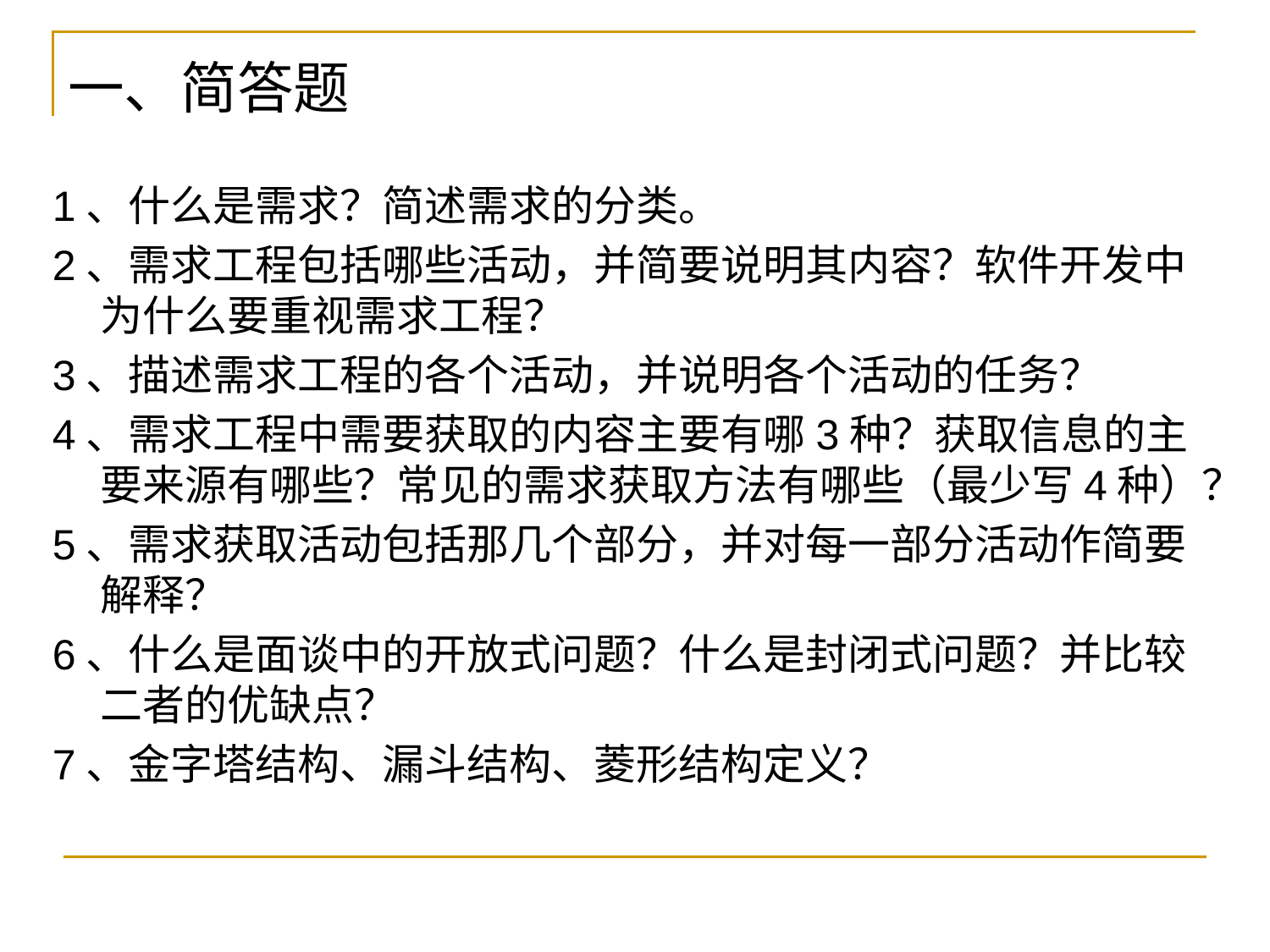

# 一、简答题
1、什么是需求？简述需求的分类。
2、需求工程包括哪些活动，并简要说明其内容？软件开发中为什么要重视需求工程？
3、描述需求工程的各个活动，并说明各个活动的任务？
4、需求工程中需要获取的内容主要有哪3种？获取信息的主要来源有哪些？常见的需求获取方法有哪些（最少写4种）？
5、需求获取活动包括那几个部分，并对每一部分活动作简要解释？
6、什么是面谈中的开放式问题？什么是封闭式问题？并比较二者的优缺点？
7、金字塔结构、漏斗结构、菱形结构定义？